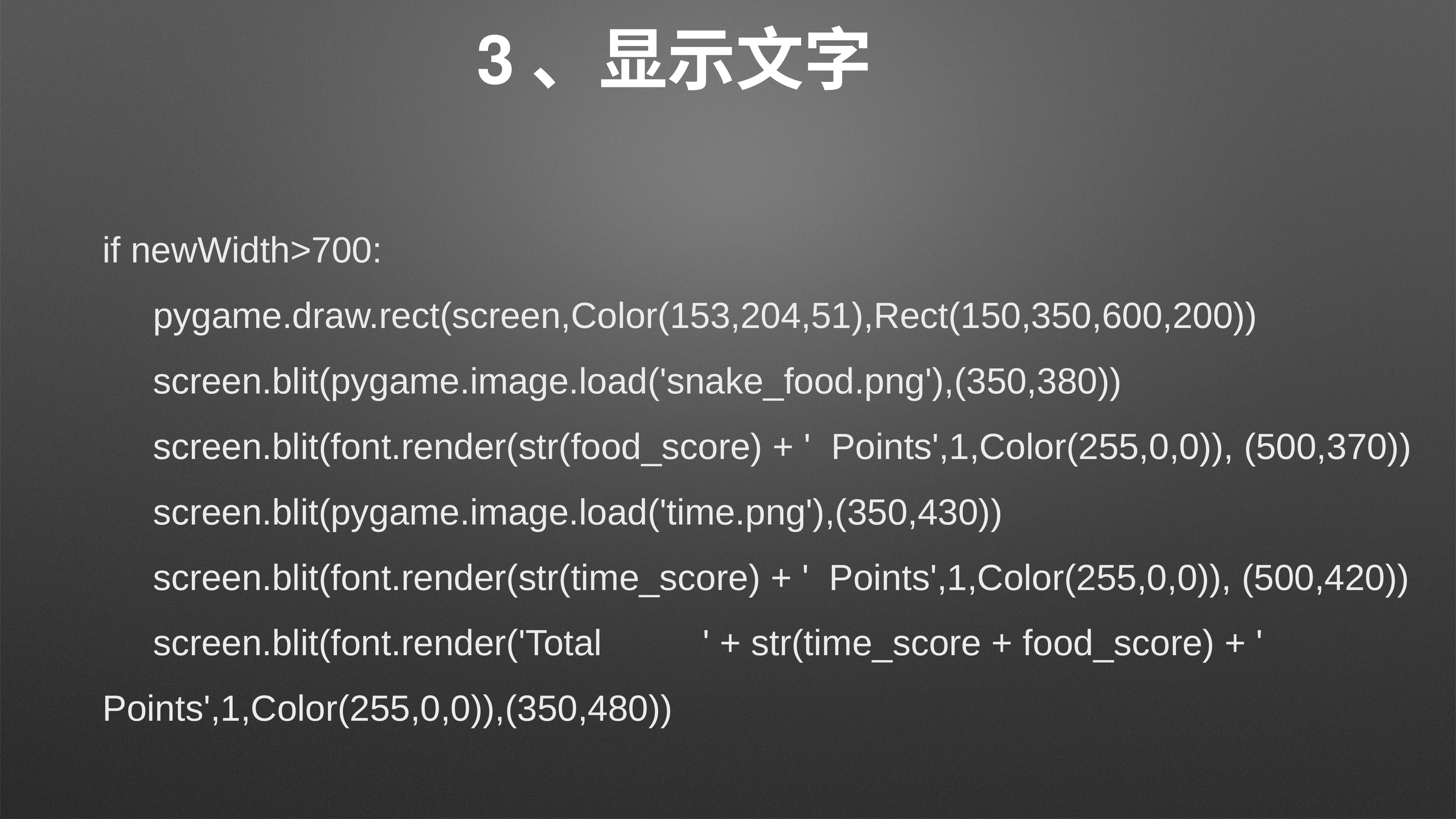

# 3、显示文字

if newWidth>700:
     pygame.draw.rect(screen,Color(153,204,51),Rect(150,350,600,200))
     screen.blit(pygame.image.load('snake_food.png'),(350,380))
     screen.blit(font.render(str(food_score) + '  Points',1,Color(255,0,0)), (500,370))
     screen.blit(pygame.image.load('time.png'),(350,430))
     screen.blit(font.render(str(time_score) + '  Points',1,Color(255,0,0)), (500,420))
     screen.blit(font.render('Total          ' + str(time_score + food_score) + '  Points',1,Color(255,0,0)),(350,480))